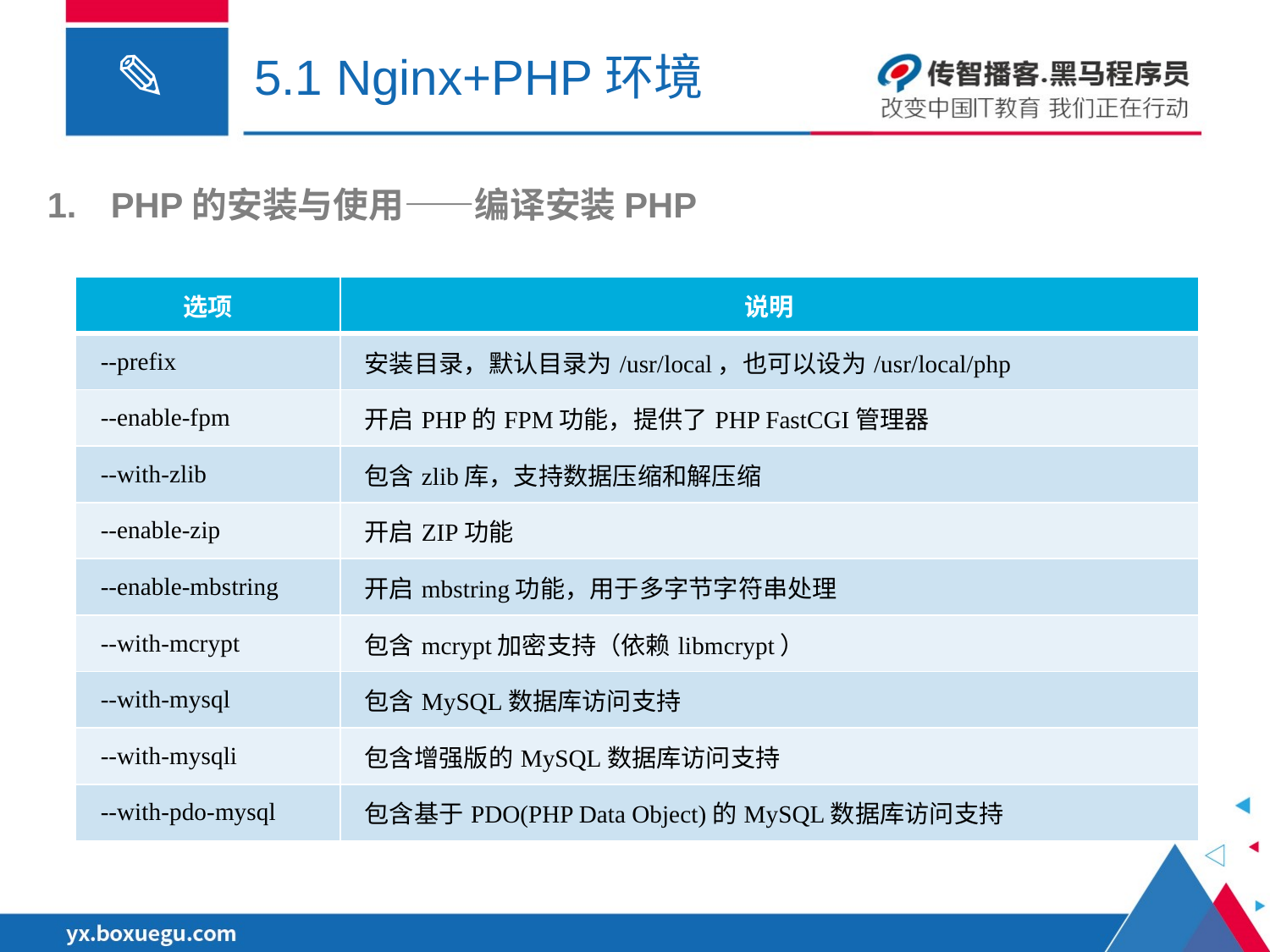

# 5.1 Nginx+PHP环境
PHP的安装与使用——编译安装PHP
| 选项 | 说明 |
| --- | --- |
| --prefix | 安装目录，默认目录为/usr/local，也可以设为/usr/local/php |
| --enable-fpm | 开启PHP的FPM功能，提供了PHP FastCGI管理器 |
| --with-zlib | 包含zlib库，支持数据压缩和解压缩 |
| --enable-zip | 开启ZIP功能 |
| --enable-mbstring | 开启mbstring功能，用于多字节字符串处理 |
| --with-mcrypt | 包含mcrypt加密支持（依赖libmcrypt） |
| --with-mysql | 包含MySQL数据库访问支持 |
| --with-mysqli | 包含增强版的MySQL数据库访问支持 |
| --with-pdo-mysql | 包含基于PDO(PHP Data Object)的MySQL数据库访问支持 |